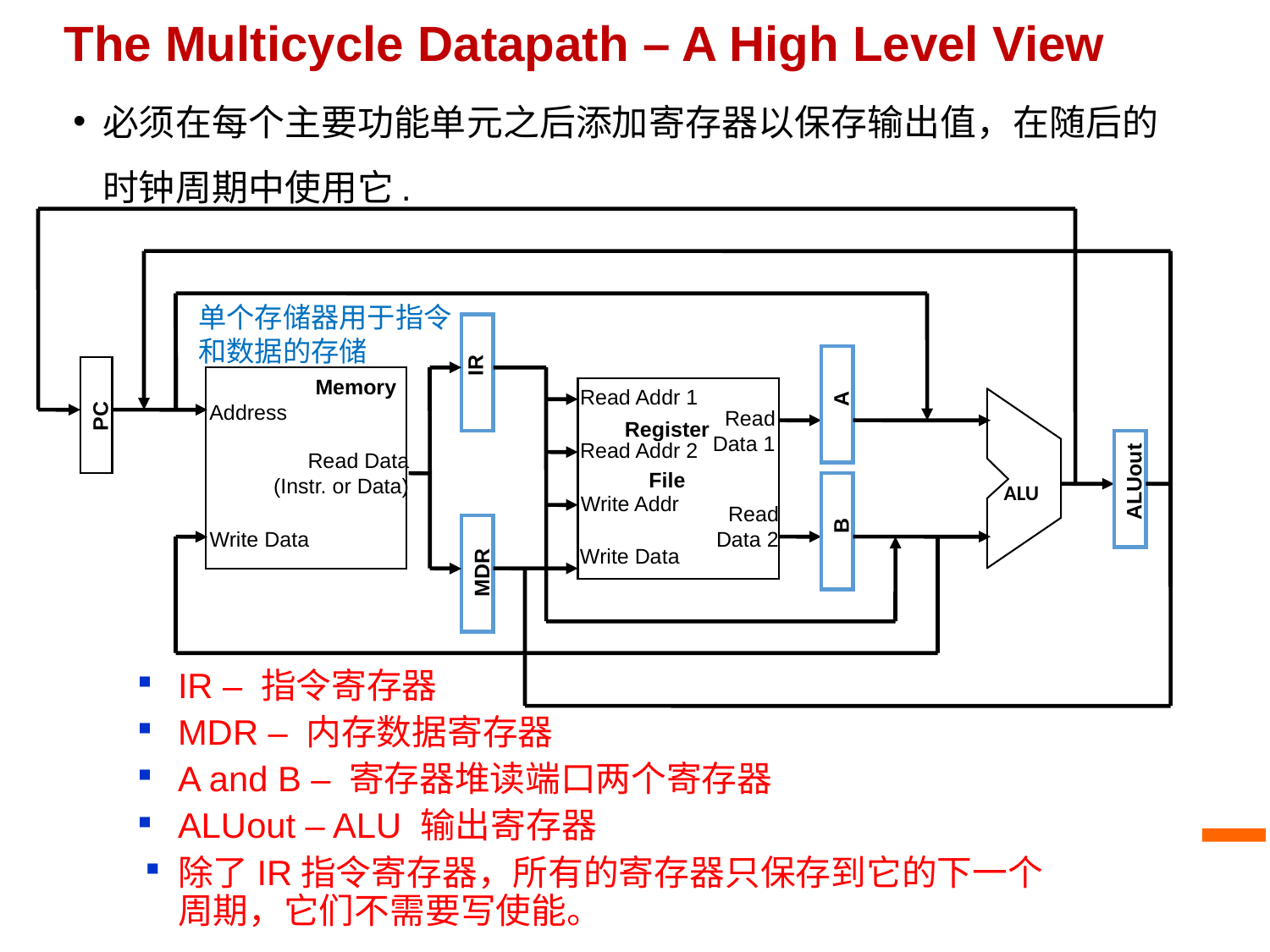

# The Multicycle Datapath – A High Level View
必须在每个主要功能单元之后添加寄存器以保存输出值，在随后的时钟周期中使用它.

单个存储器用于指令和数据的存储

IR

MDR

A

B

Address

Memory

Read Addr 1

PC

Read
 Data 1

Register

File

Read Addr 2

ALUout
Read Data
(Instr. or Data)

ALU
Write Addr

Write Data
Read
 Data 2

Write Data

IR – 指令寄存器
MDR – 内存数据寄存器
A and B – 寄存器堆读端口两个寄存器
ALUout – ALU 输出寄存器
除了IR指令寄存器，所有的寄存器只保存到它的下一个周期，它们不需要写使能。